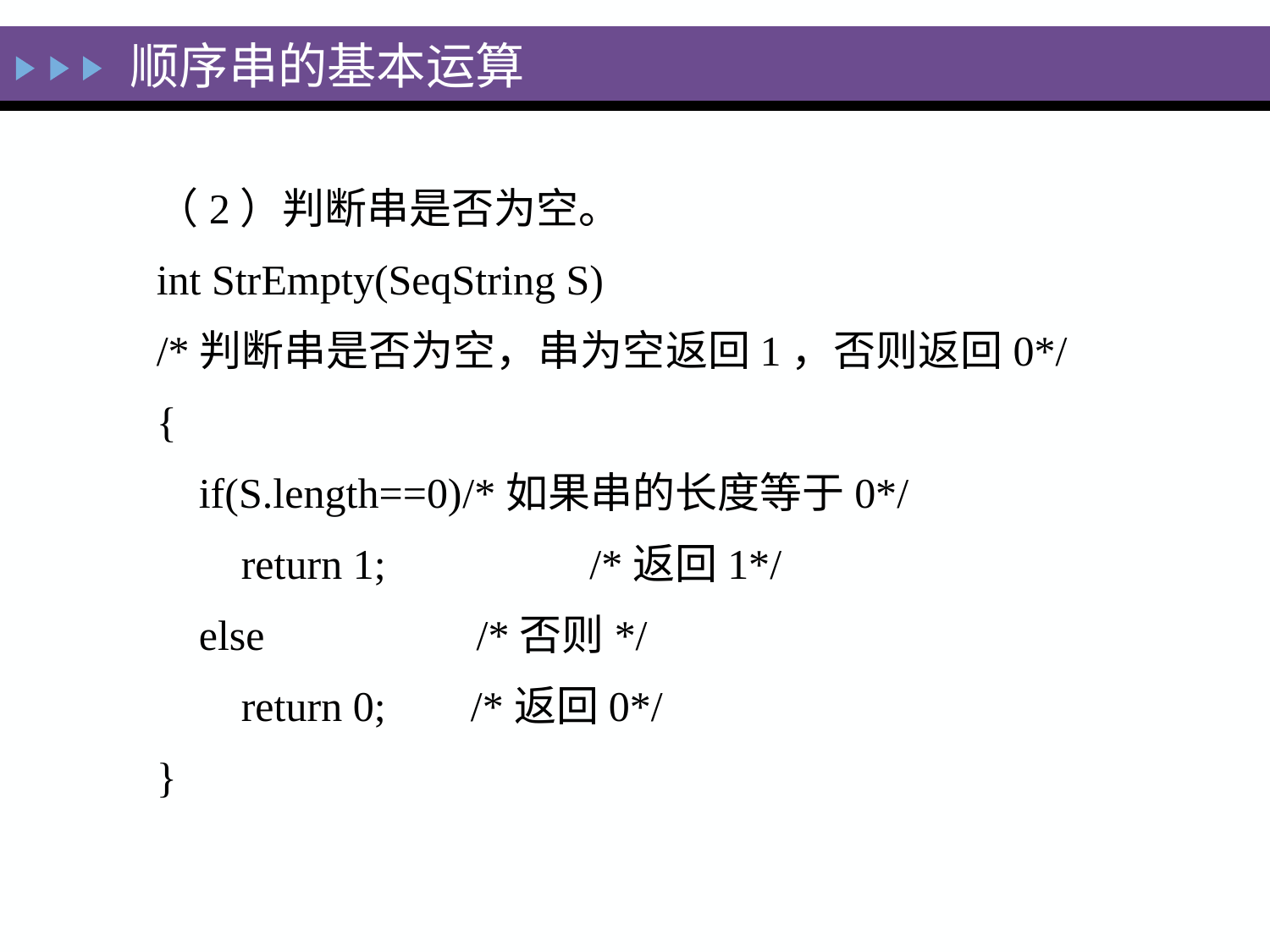

# 顺序串的基本运算
（2）判断串是否为空。
int StrEmpty(SeqString S)
/*判断串是否为空，串为空返回1，否则返回0*/
{
    if(S.length==0)	/*如果串的长度等于0*/
        return 1;		/*返回1*/
    else                    /*否则*/
        return 0;        /*返回0*/
}